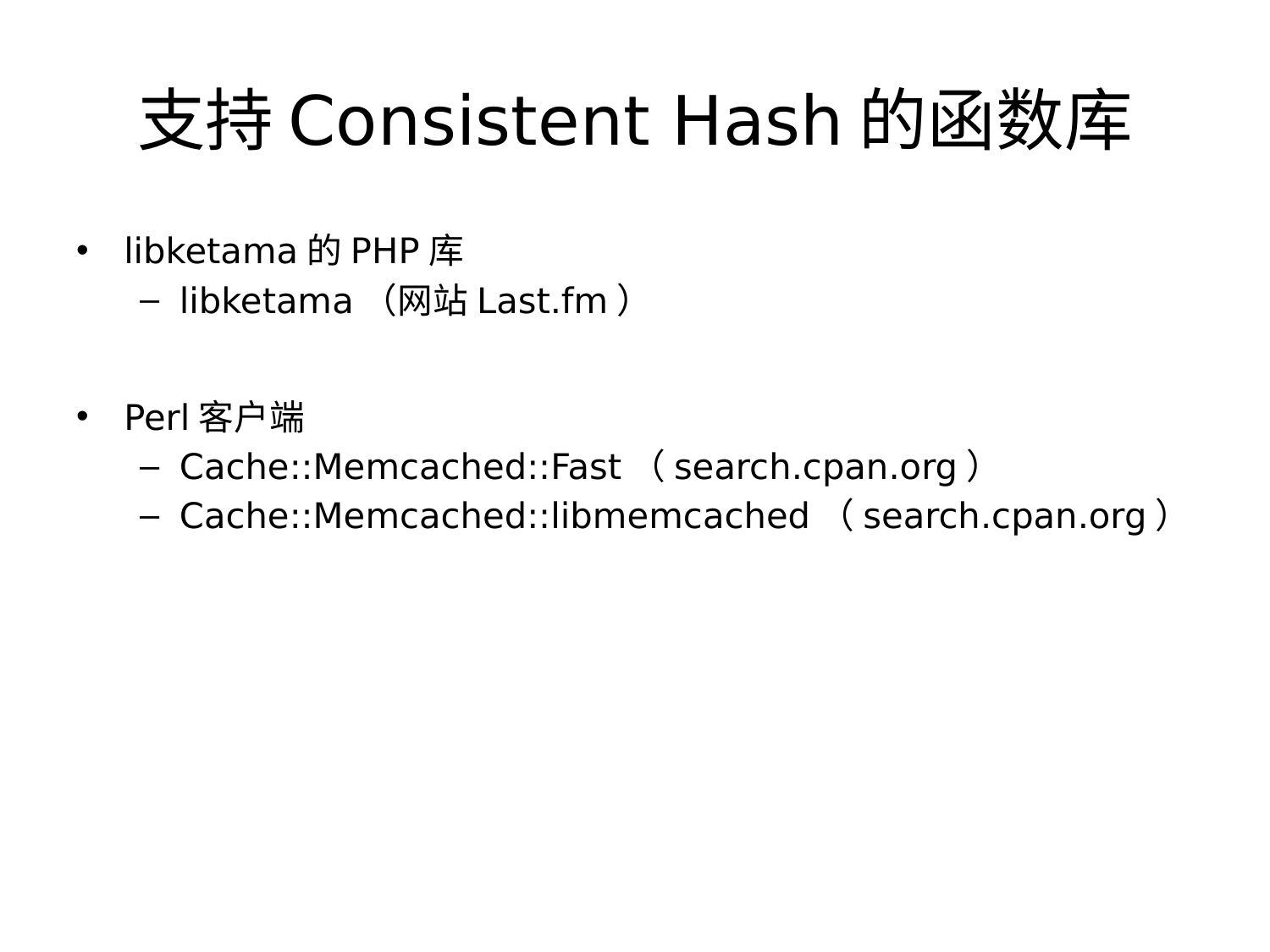

# 支持Consistent Hash的函数库
libketama的PHP库
libketama（网站Last.fm）

Perl客户端
Cache::Memcached::Fast（search.cpan.org）
Cache::Memcached::libmemcached（search.cpan.org）